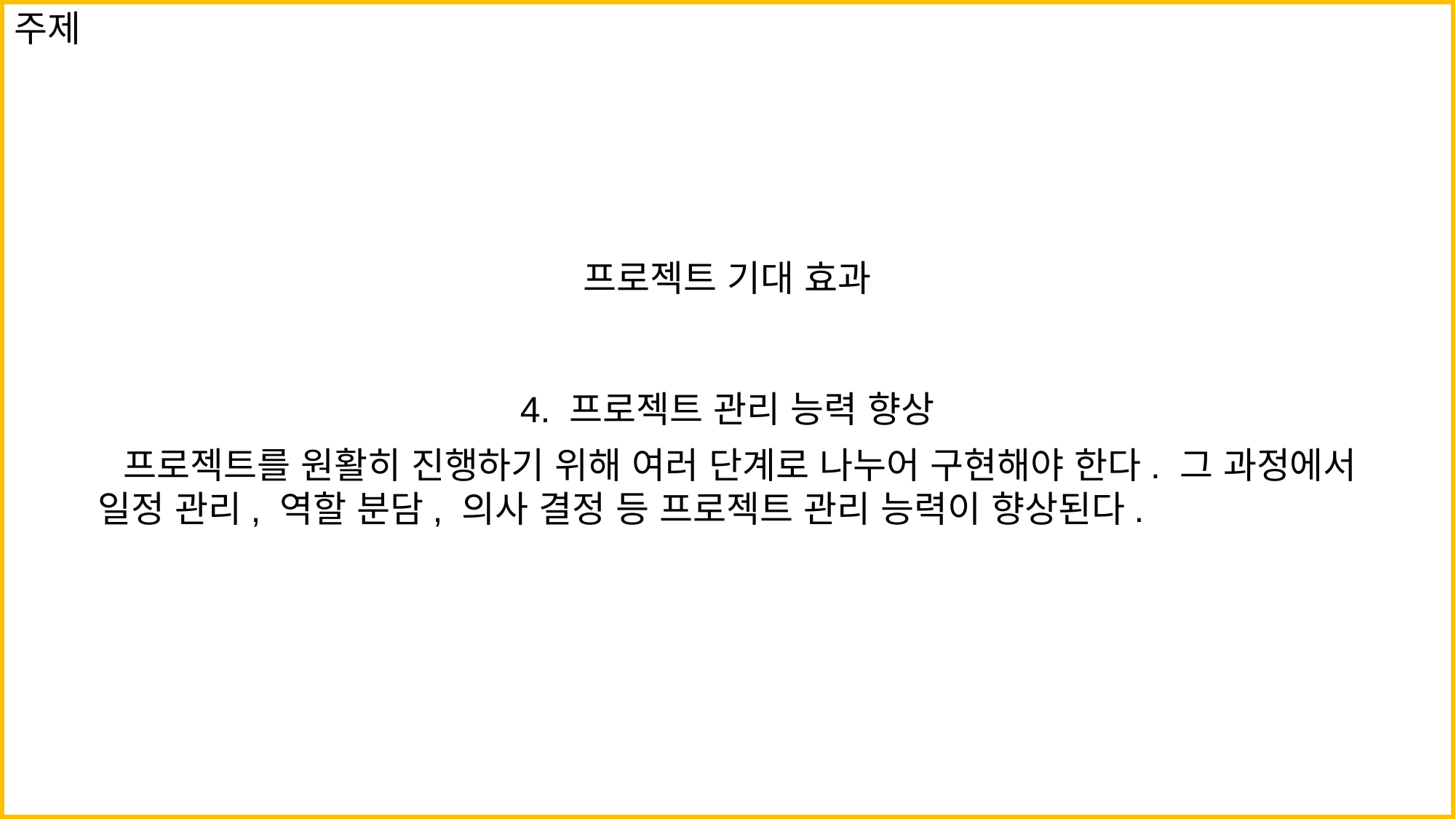

주제
프로젝트 기대 효과

4. 프로젝트 관리 능력 향상
  프로젝트를 원활히 진행하기 위해 여러 단계로 나누어 구현해야 한다. 그 과정에서
일정 관리, 역할 분담, 의사 결정 등 프로젝트 관리 능력이 향상된다.
프로젝트 기대 효과

데이터 구조를 이해 할 수 있다.
파일의 입출력 및 처리를 다룰 수 있다.
팀 프로젝트 경험을 살릴 수 있다.
다양한 작업 환경의 사람들과 협업을 할 수 있다.